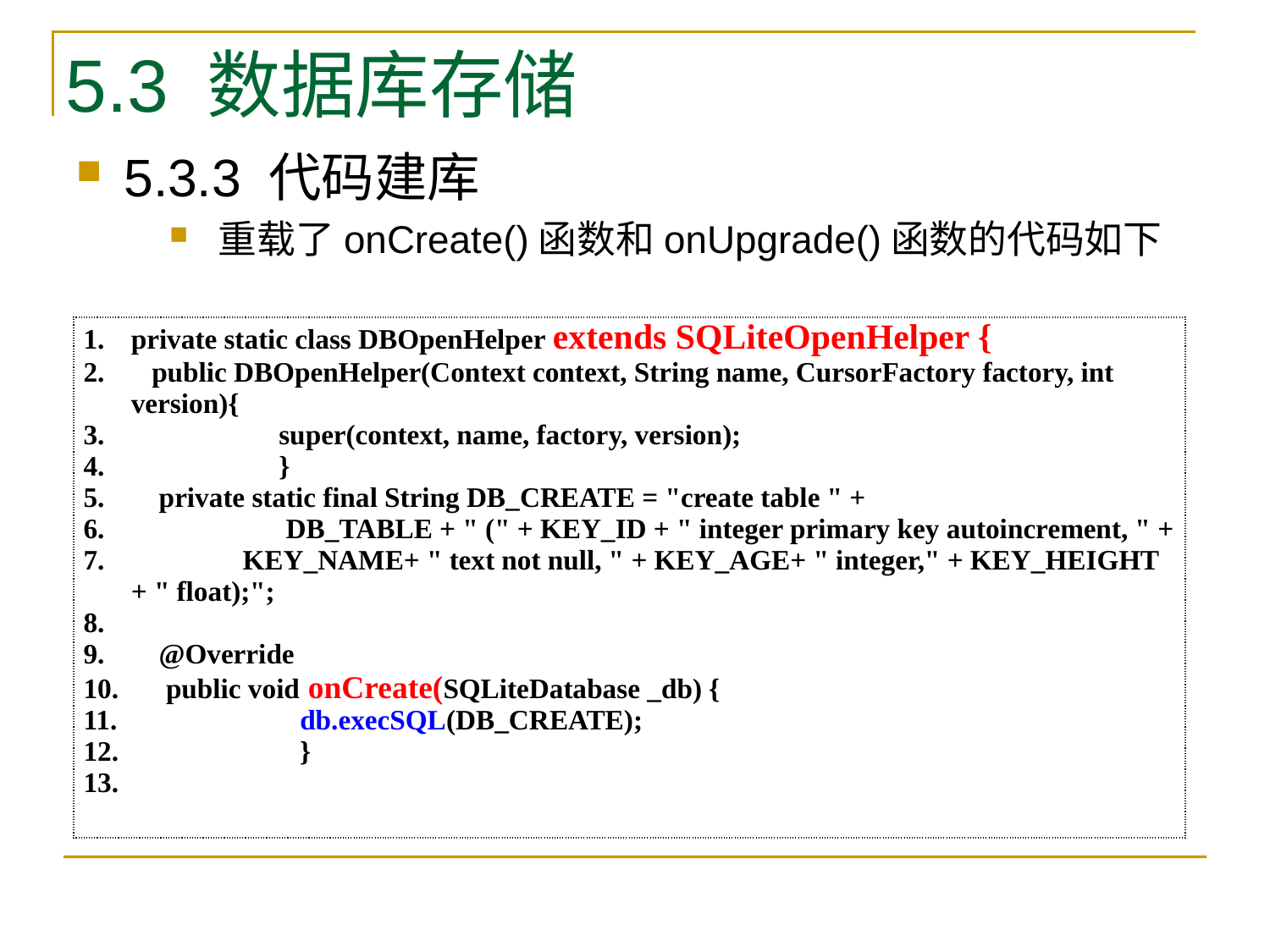

# 5.3 数据库存储
5.3.3 代码建库
重载了onCreate()函数和onUpgrade()函数的代码如下

| private static class DBOpenHelper extends SQLiteOpenHelper { public DBOpenHelper(Context context, String name, CursorFactory factory, int version){ super(context, name, factory, version); } private static final String DB\_CREATE = "create table " + DB\_TABLE + " (" + KEY\_ID + " integer primary key autoincrement, " + KEY\_NAME+ " text not null, " + KEY\_AGE+ " integer," + KEY\_HEIGHT + " float);"; @Override public void onCreate(SQLiteDatabase \_db) { db.execSQL(DB\_CREATE); } |
| --- |